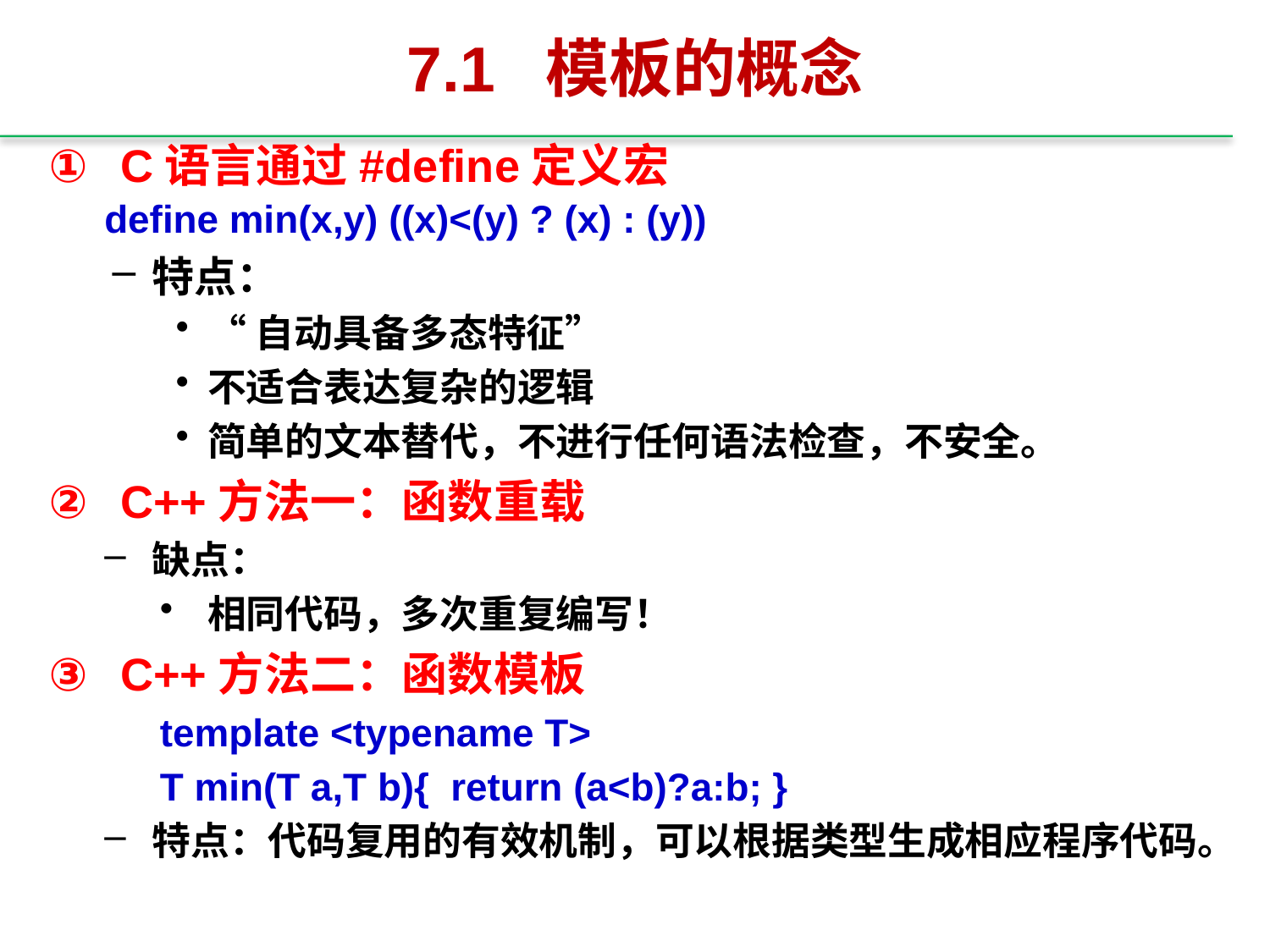

# 7.1  模板的概念
C语言通过#define定义宏
define min(x,y) ((x)<(y) ? (x) : (y))
特点：
“自动具备多态特征”
不适合表达复杂的逻辑
简单的文本替代，不进行任何语法检查，不安全。
C++方法一：函数重载
缺点：
相同代码，多次重复编写！
C++方法二：函数模板
template <typename T>
T min(T a,T b){  return (a<b)?a:b; }
特点：代码复用的有效机制，可以根据类型生成相应程序代码。